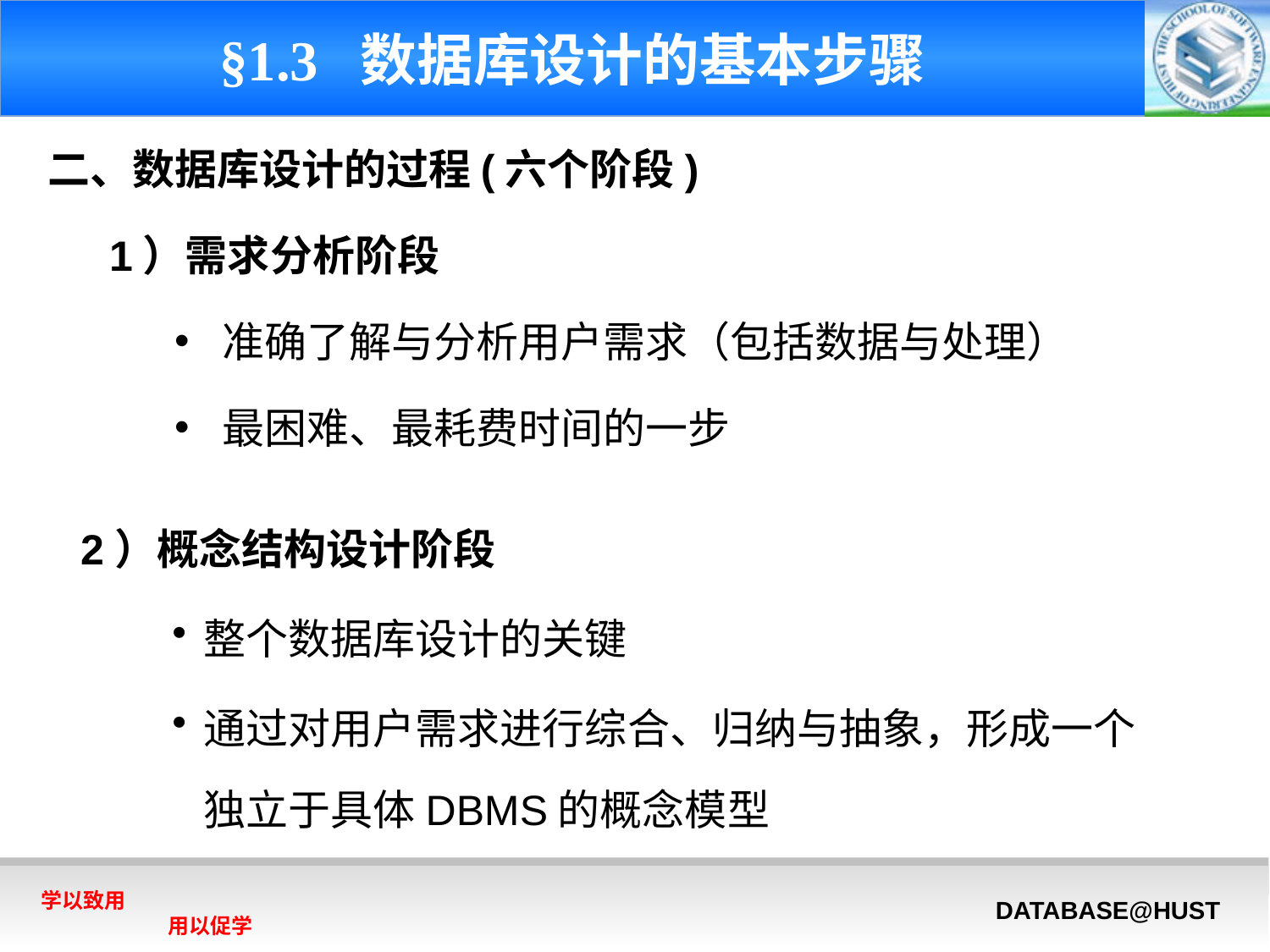

# §1.3  数据库设计的基本步骤
二、数据库设计的过程(六个阶段)
　 1）需求分析阶段
准确了解与分析用户需求（包括数据与处理）
最困难、最耗费时间的一步
   2）概念结构设计阶段
整个数据库设计的关键
通过对用户需求进行综合、归纳与抽象，形成一个独立于具体DBMS的概念模型